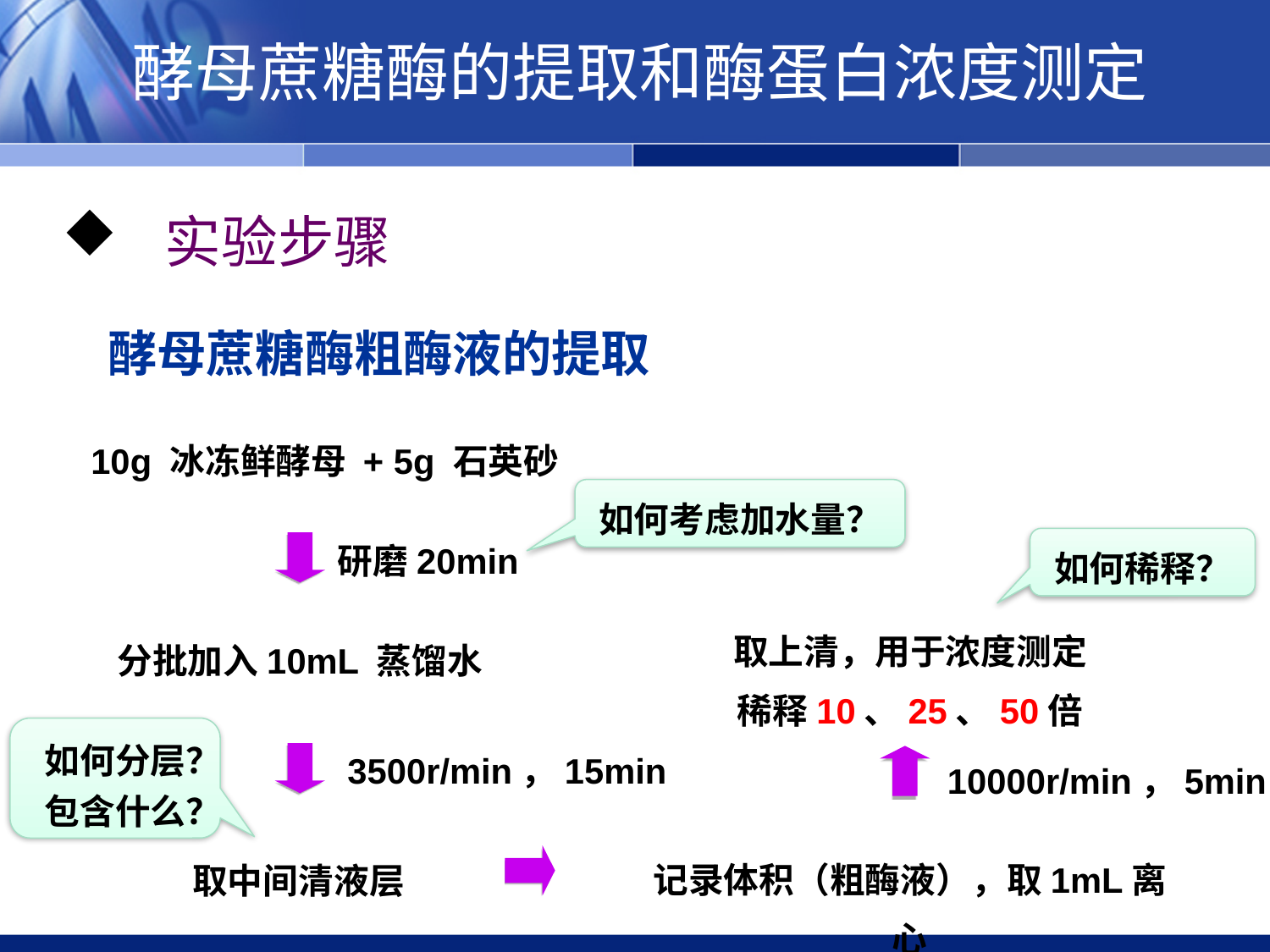

酵母蔗糖酶的提取和酶蛋白浓度测定
  实验步骤
酵母蔗糖酶粗酶液的提取
10g 冰冻鲜酵母 + 5g 石英砂
如何考虑加水量？
研磨20min

如何稀释？
取上清，用于浓度测定
稀释10、25、50倍

分批加入10mL 蒸馏水
如何分层？
包含什么？

3500r/min，15min

10000r/min，5min

记录体积（粗酶液），取1mL离心
取中间清液层